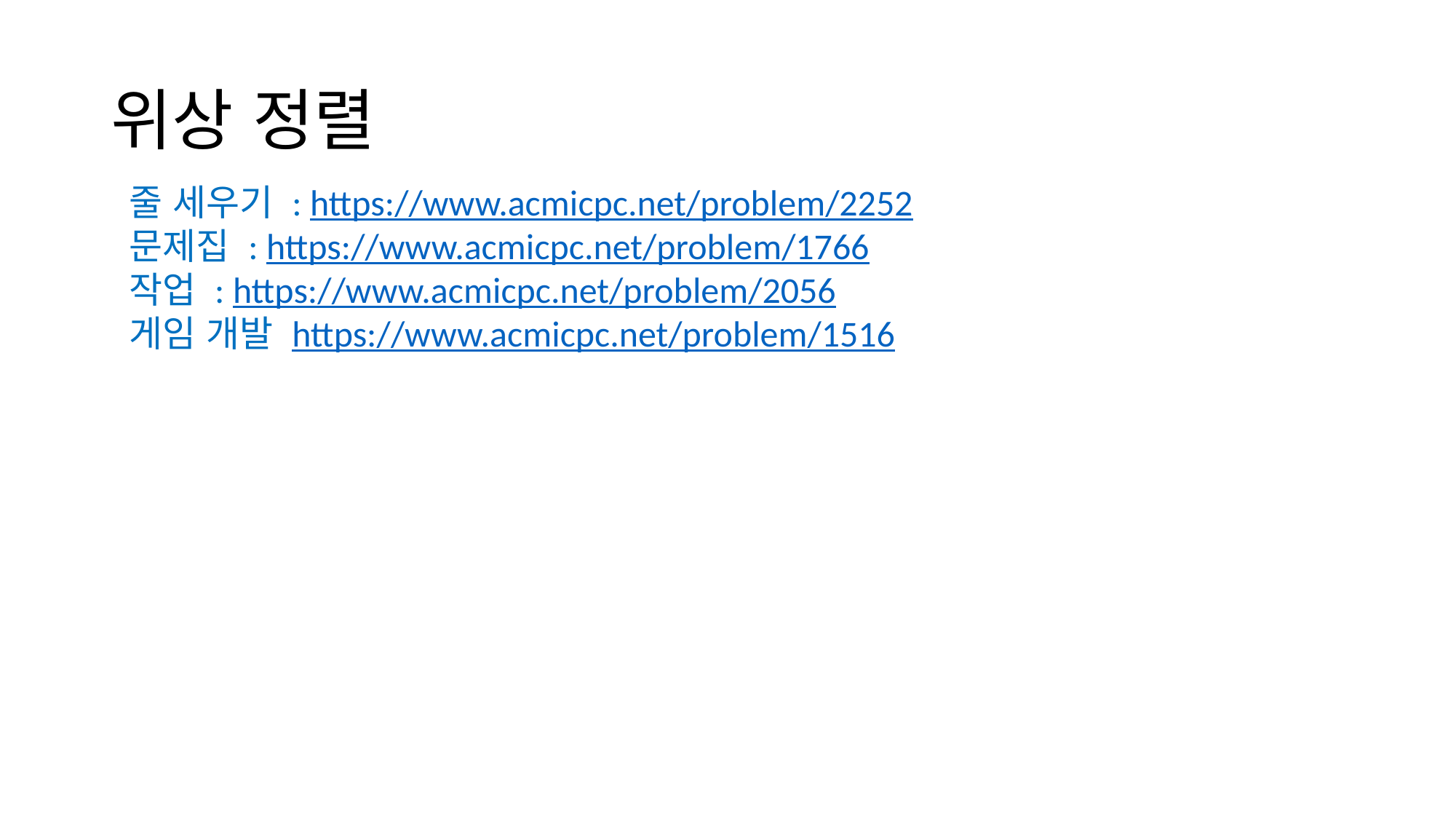

# 위상 정렬
줄 세우기 : https://www.acmicpc.net/problem/2252
문제집 : https://www.acmicpc.net/problem/1766
작업 : https://www.acmicpc.net/problem/2056
게임 개발 https://www.acmicpc.net/problem/1516